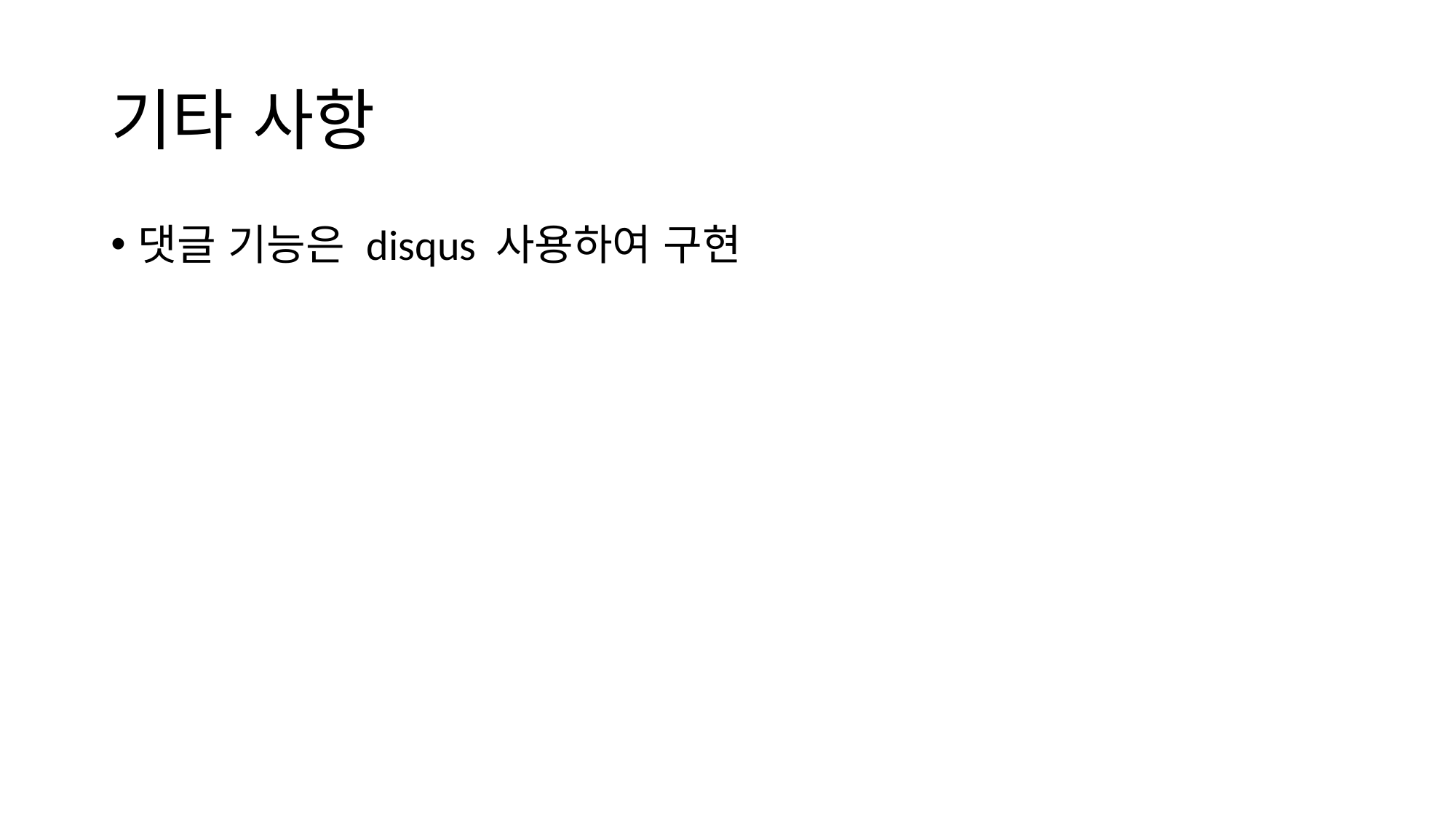

# 기타 사항
댓글 기능은 disqus 사용하여 구현